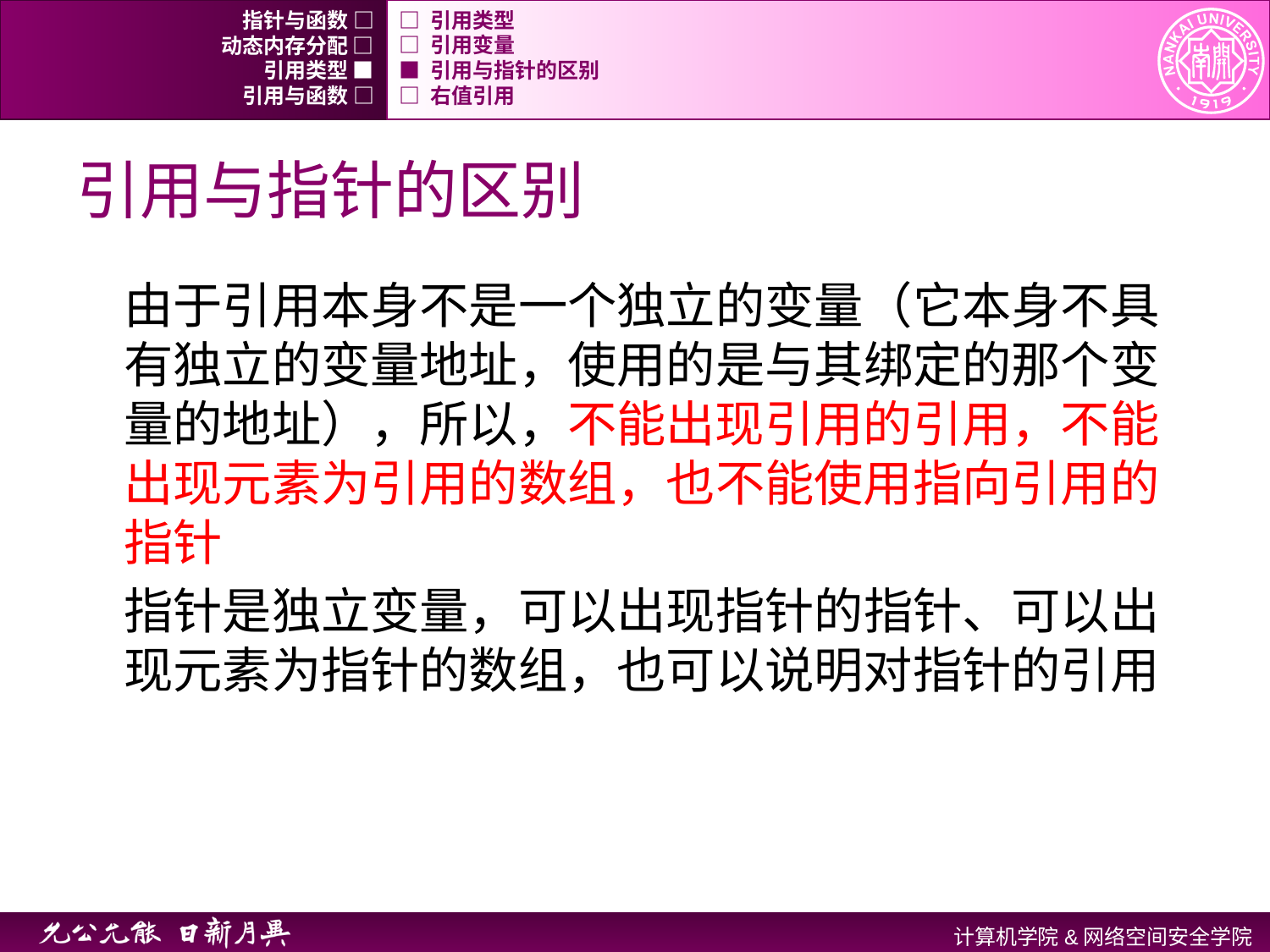

指针与函数 □
□ 引用类型
动态内存分配 □
□ 引用变量
引用类型 ■
■ 引用与指针的区别
引用与函数 □
□ 右值引用
# 引用与指针的区别
由于引用本身不是一个独立的变量（它本身不具有独立的变量地址，使用的是与其绑定的那个变量的地址），所以，不能出现引用的引用，不能出现元素为引用的数组，也不能使用指向引用的指针
指针是独立变量，可以出现指针的指针、可以出现元素为指针的数组，也可以说明对指针的引用